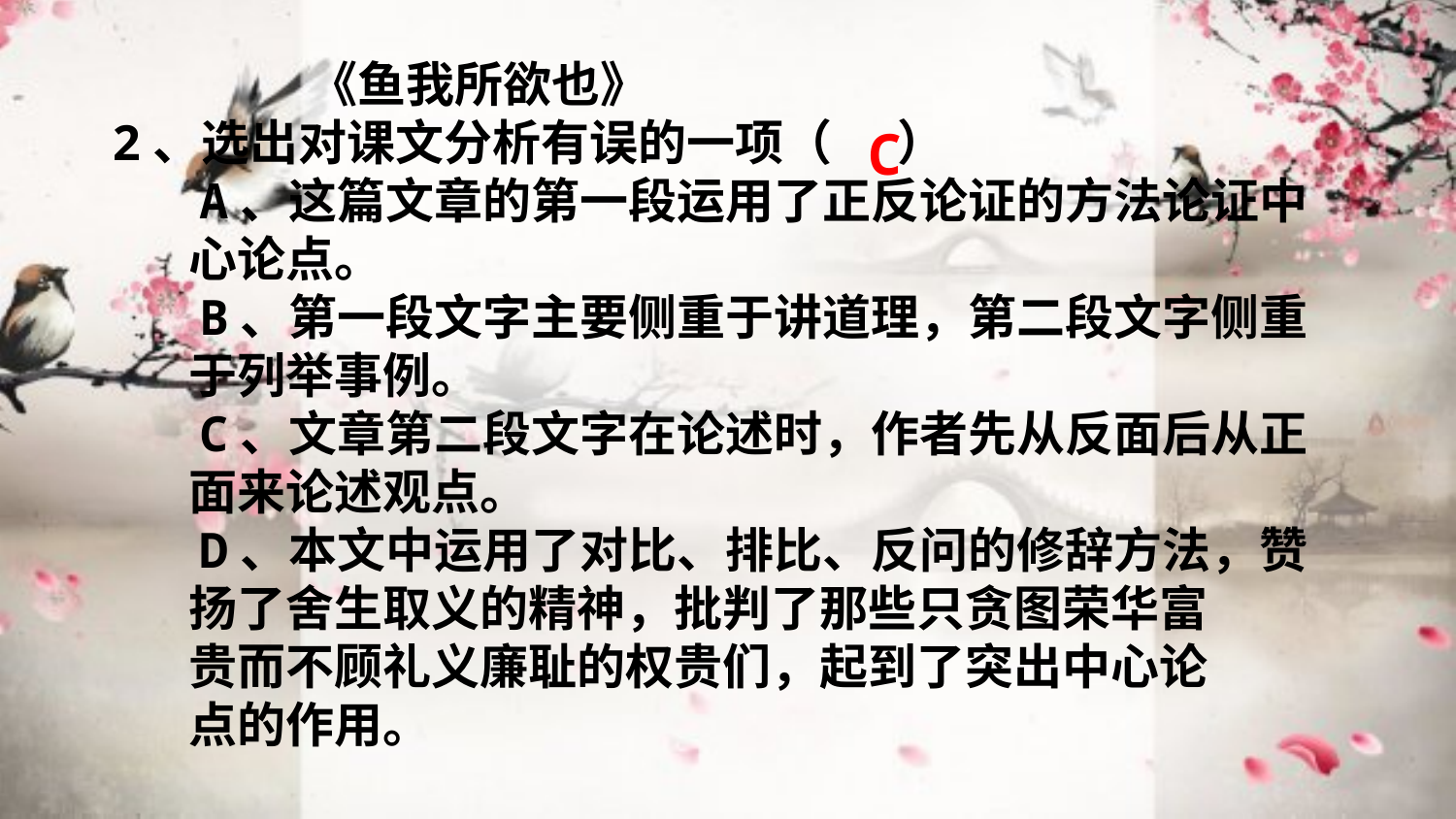

#
                 《鱼我所欲也》
2、选出对课文分析有误的一项（      ）
   A、这篇文章的第一段运用了正反论证的方法论证中
      心论点。
   B、第一段文字主要侧重于讲道理，第二段文字侧重
      于列举事例。
   C、文章第二段文字在论述时，作者先从反面后从正
      面来论述观点。
   D、本文中运用了对比、排比、反问的修辞方法，赞
      扬了舍生取义的精神，批判了那些只贪图荣华富
      贵而不顾礼义廉耻的权贵们，起到了突出中心论
      点的作用。

C